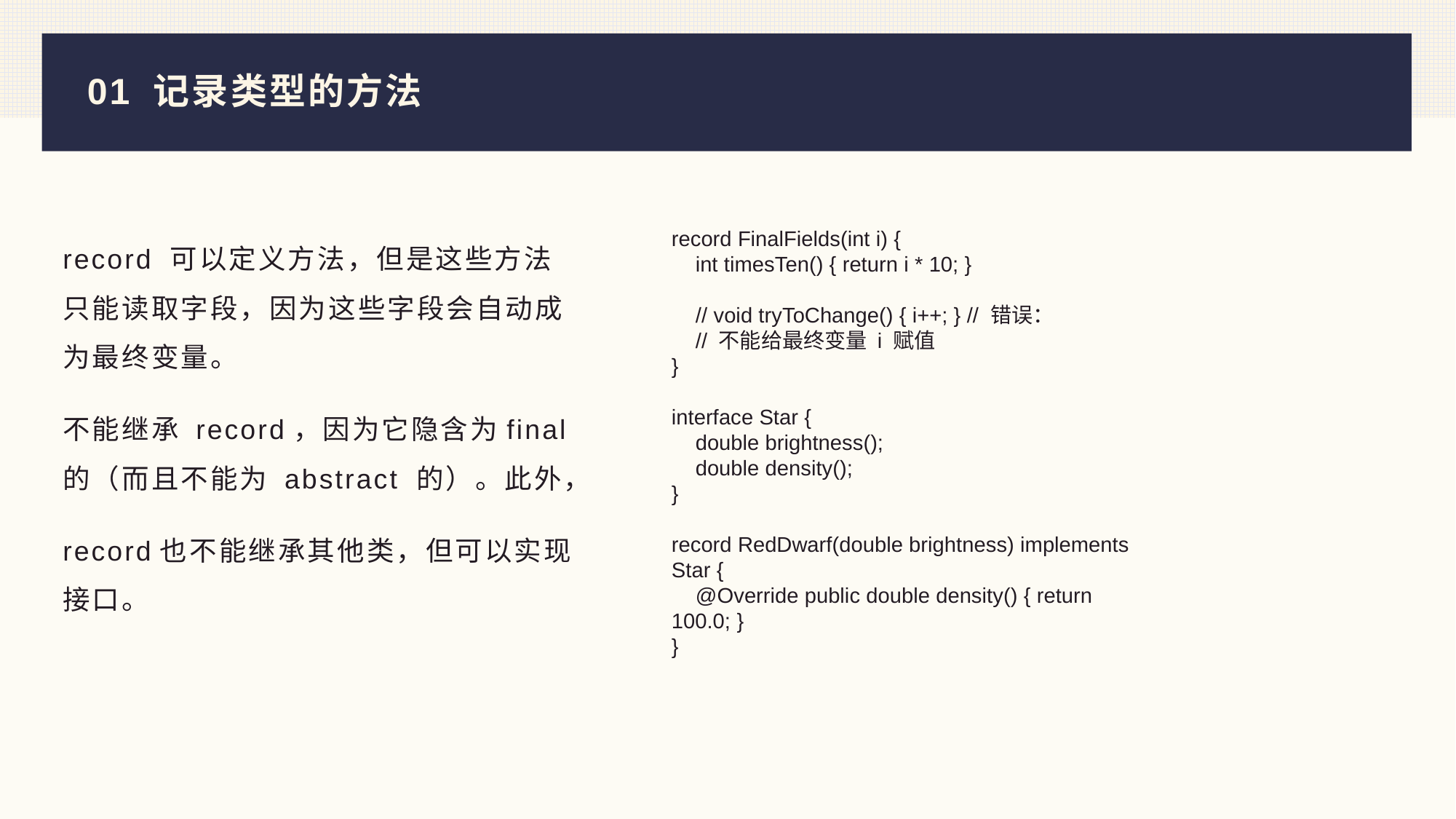

# 01 记录类型的方法
record 可以定义方法，但是这些方法只能读取字段，因为这些字段会自动成为最终变量。
不能继承 record，因为它隐含为final的（而且不能为 abstract 的）。此外，
record也不能继承其他类，但可以实现 接口。
record FinalFields(int i) {
    int timesTen() { return i * 10; }

    // void tryToChange() { i++; } // 错误：
    // 不能给最终变量 i 赋值
}

interface Star {
    double brightness();
    double density();
}

record RedDwarf(double brightness) implements Star {
    @Override public double density() { return 100.0; }
}